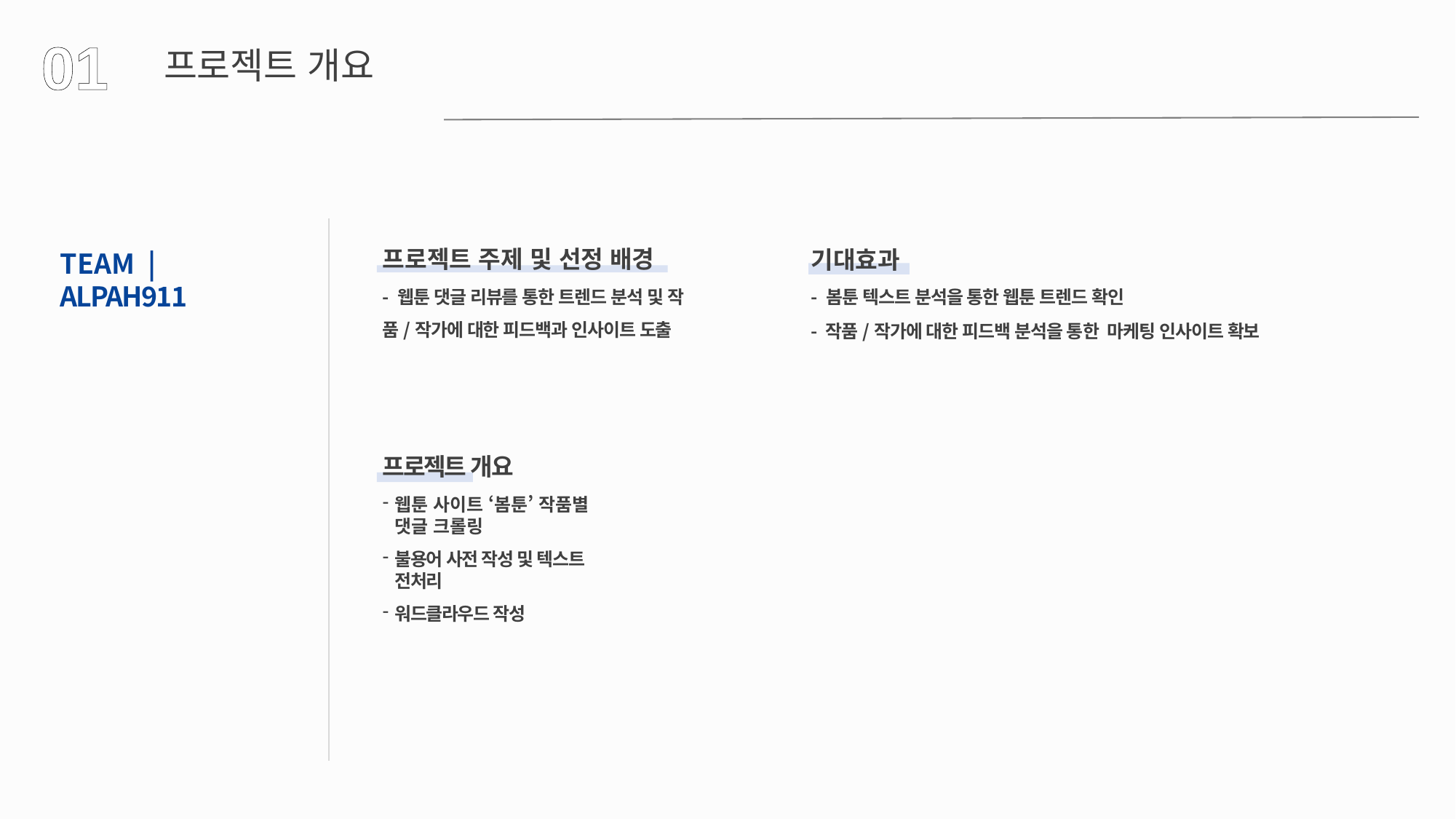

01
프로젝트 개요

프로젝트 주제 및 선정 배경
기대효과
TEAM | ALPAH911

- 웹툰 댓글 리뷰를 통한 트렌드 분석 및 작품/작가에 대한 피드백과 인사이트 도출
- 봄툰 텍스트 분석을 통한 웹툰 트렌드 확인
- 작품/작가에 대한 피드백 분석을 통한  마케팅 인사이트 확보
프로젝트 개요

웹툰 사이트 ‘봄툰’ 작품별 댓글 크롤링
불용어 사전 작성 및 텍스트 전처리
워드클라우드 작성